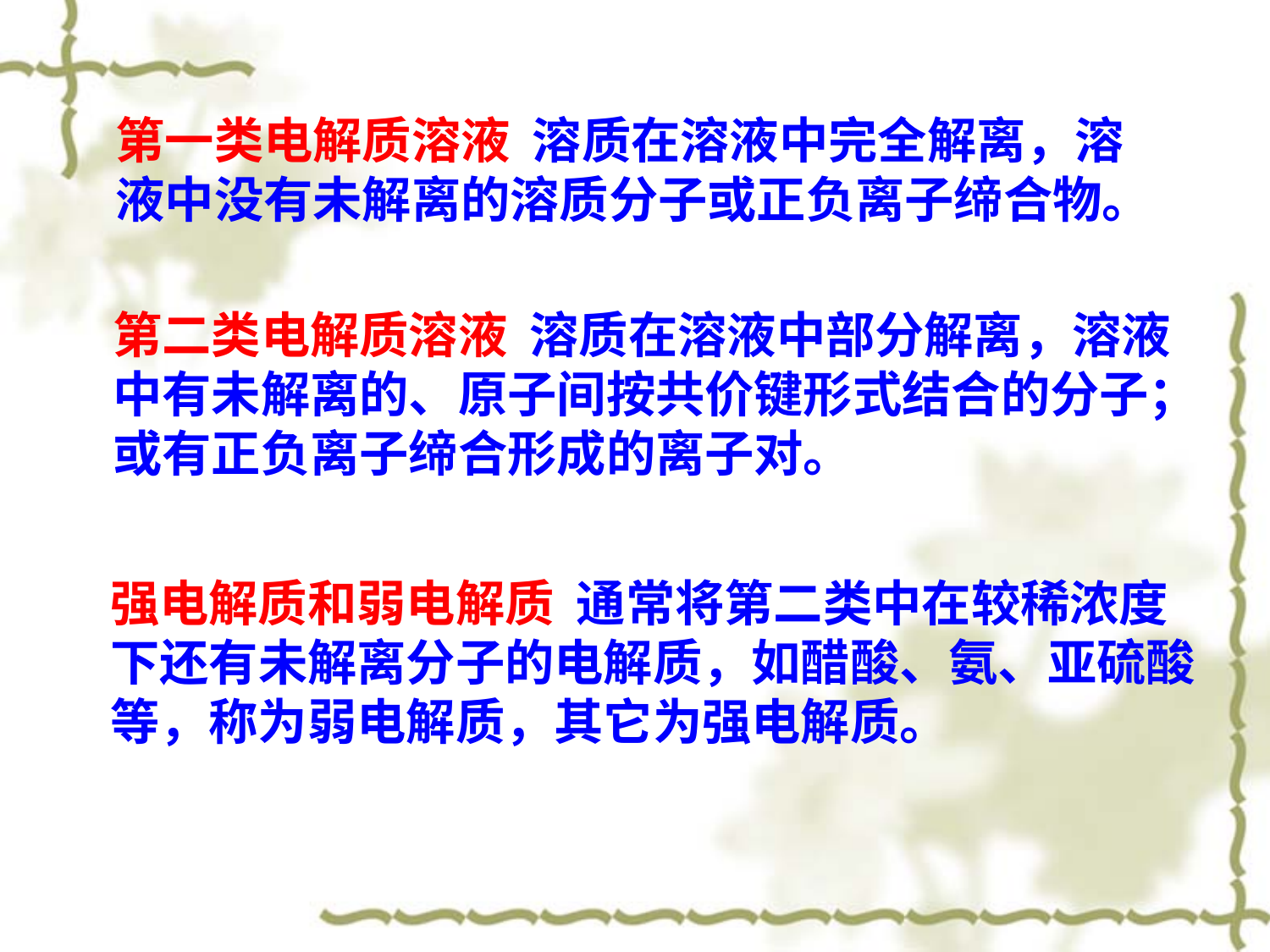

第一类电解质溶液  溶质在溶液中完全解离，溶液中没有未解离的溶质分子或正负离子缔合物。
第二类电解质溶液  溶质在溶液中部分解离，溶液中有未解离的、原子间按共价键形式结合的分子；或有正负离子缔合形成的离子对。
强电解质和弱电解质  通常将第二类中在较稀浓度下还有未解离分子的电解质，如醋酸、氨、亚硫酸等，称为弱电解质，其它为强电解质。